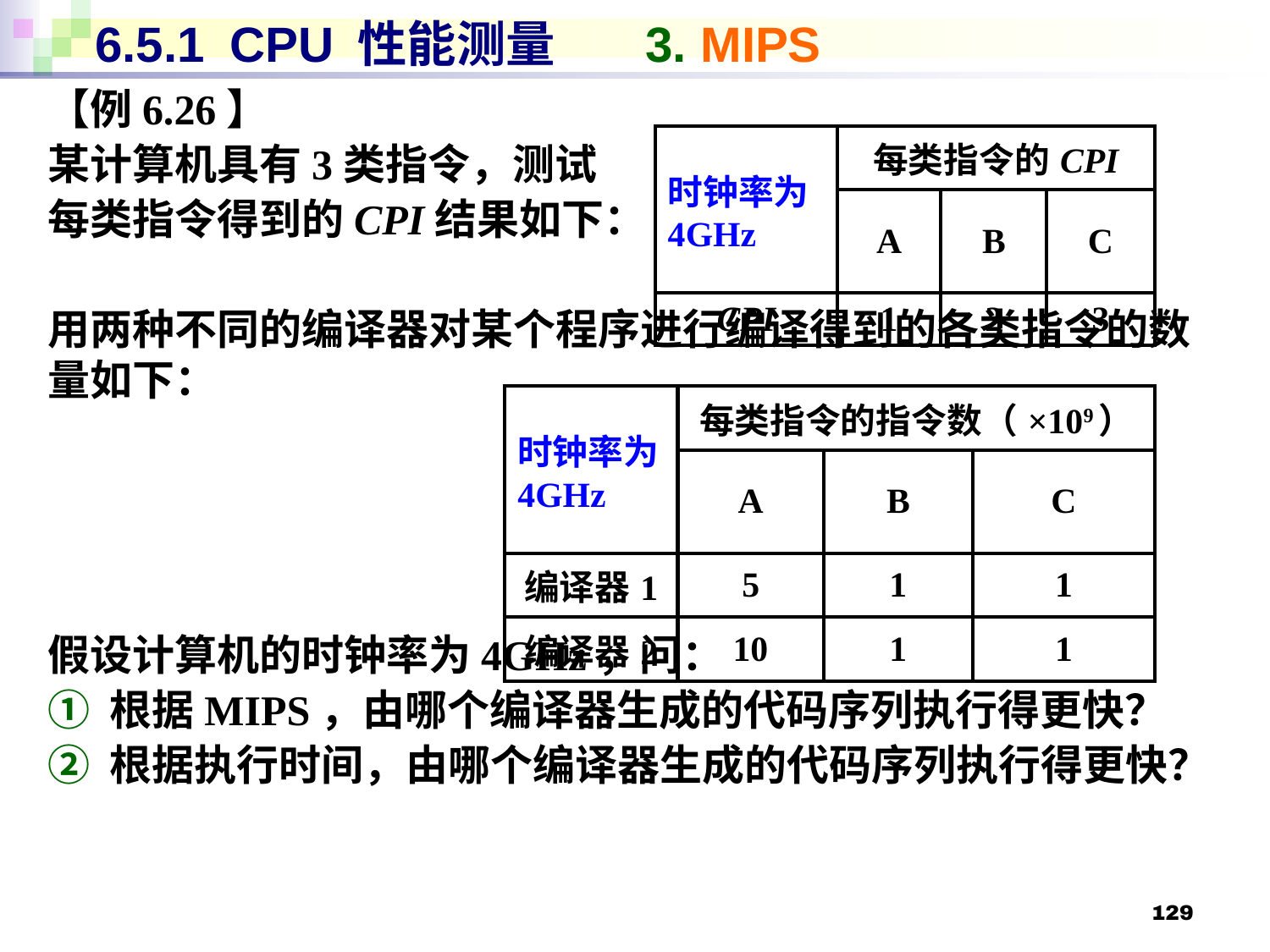

# 6.5.1  CPU 性能测量       3. MIPS
【例6.26】
某计算机具有3类指令，测试
每类指令得到的CPI结果如下：

用两种不同的编译器对某个程序进行编译得到的各类指令的数量如下：

假设计算机的时钟率为4GHz，问：
① 根据MIPS，由哪个编译器生成的代码序列执行得更快？
② 根据执行时间，由哪个编译器生成的代码序列执行得更快？
| 时钟率为 4GHz | 每类指令的CPI |  |  |
| --- | --- | --- | --- |
|  | A | B | C |
| CPI | 1 | 2 | 3 |
| 时钟率为 4GHz | 每类指令的指令数（×109） |  |  |
| --- | --- | --- | --- |
|  | A | B | C |
| 编译器1 | 5 | 1 | 1 |
| 编译器2 | 10 | 1 | 1 |
129